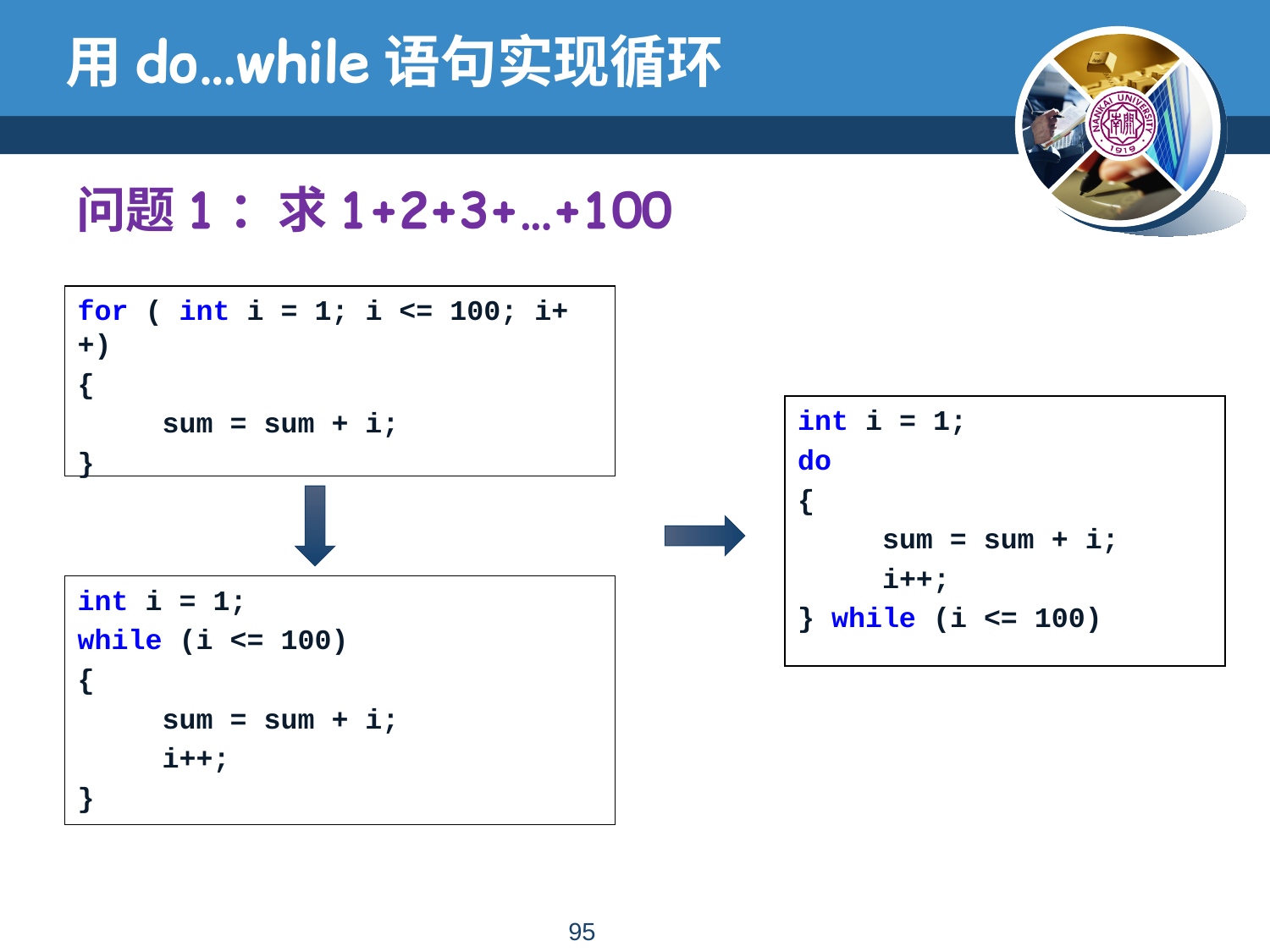

# 用do…while语句实现循环
问题1：求1+2+3+…+100
for ( int i = 1; i <= 100; i++)
{
     sum = sum + i;
}

int i = 1;
do
{
     sum = sum + i;
     i++;
} while (i <= 100)

int i = 1;
while (i <= 100)
{
     sum = sum + i;
     i++;
}

95